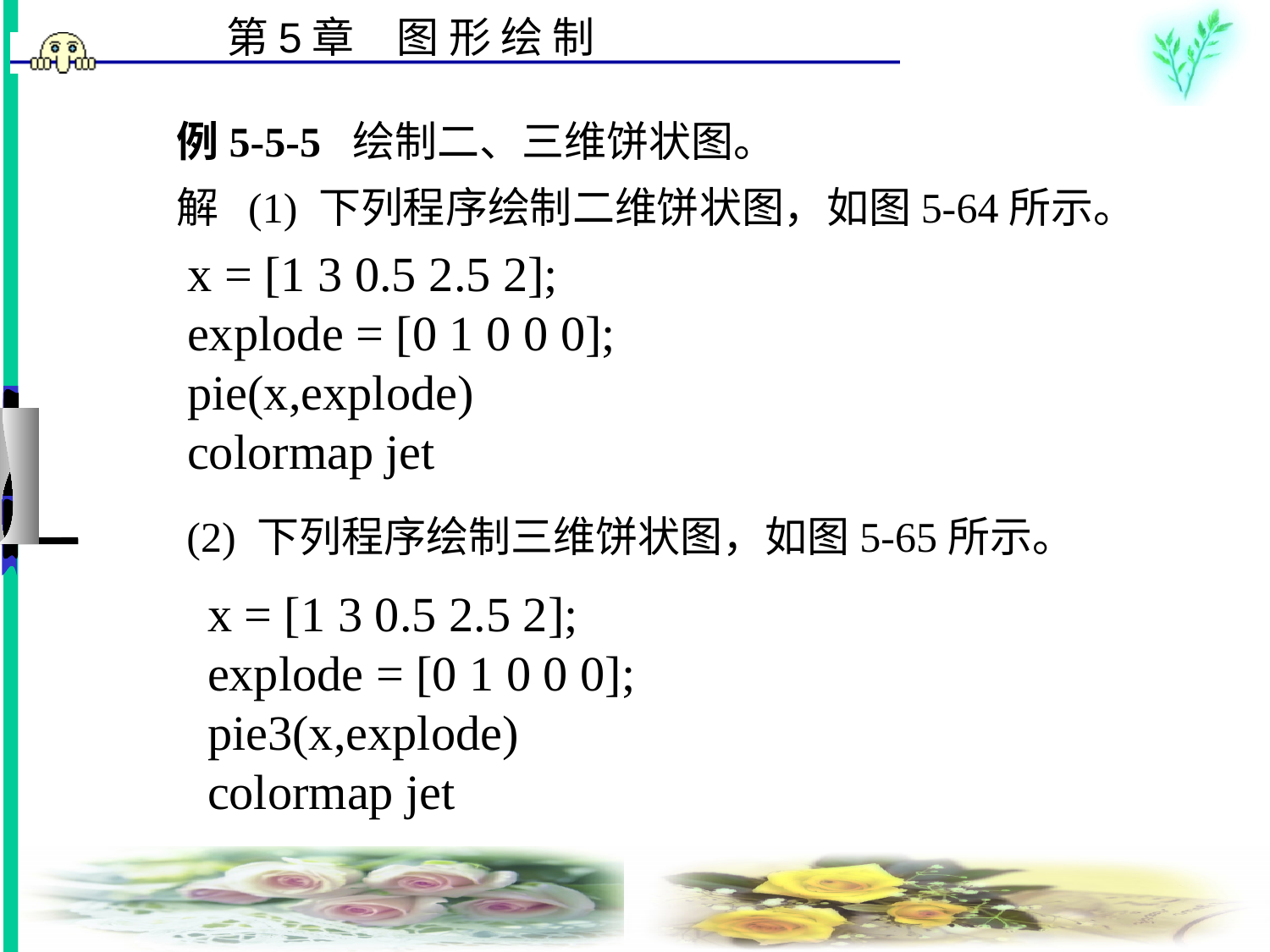

# 例5-5-5  绘制二、三维饼状图。 　　解  (1) 下列程序绘制二维饼状图，如图5-64所示。 　　 　　(2) 下列程序绘制三维饼状图，如图5-65所示。
x = [1 3 0.5 2.5 2];
explode = [0 1 0 0 0];
pie(x,explode)
colormap jet
x = [1 3 0.5 2.5 2];
explode = [0 1 0 0 0];
pie3(x,explode)
colormap jet